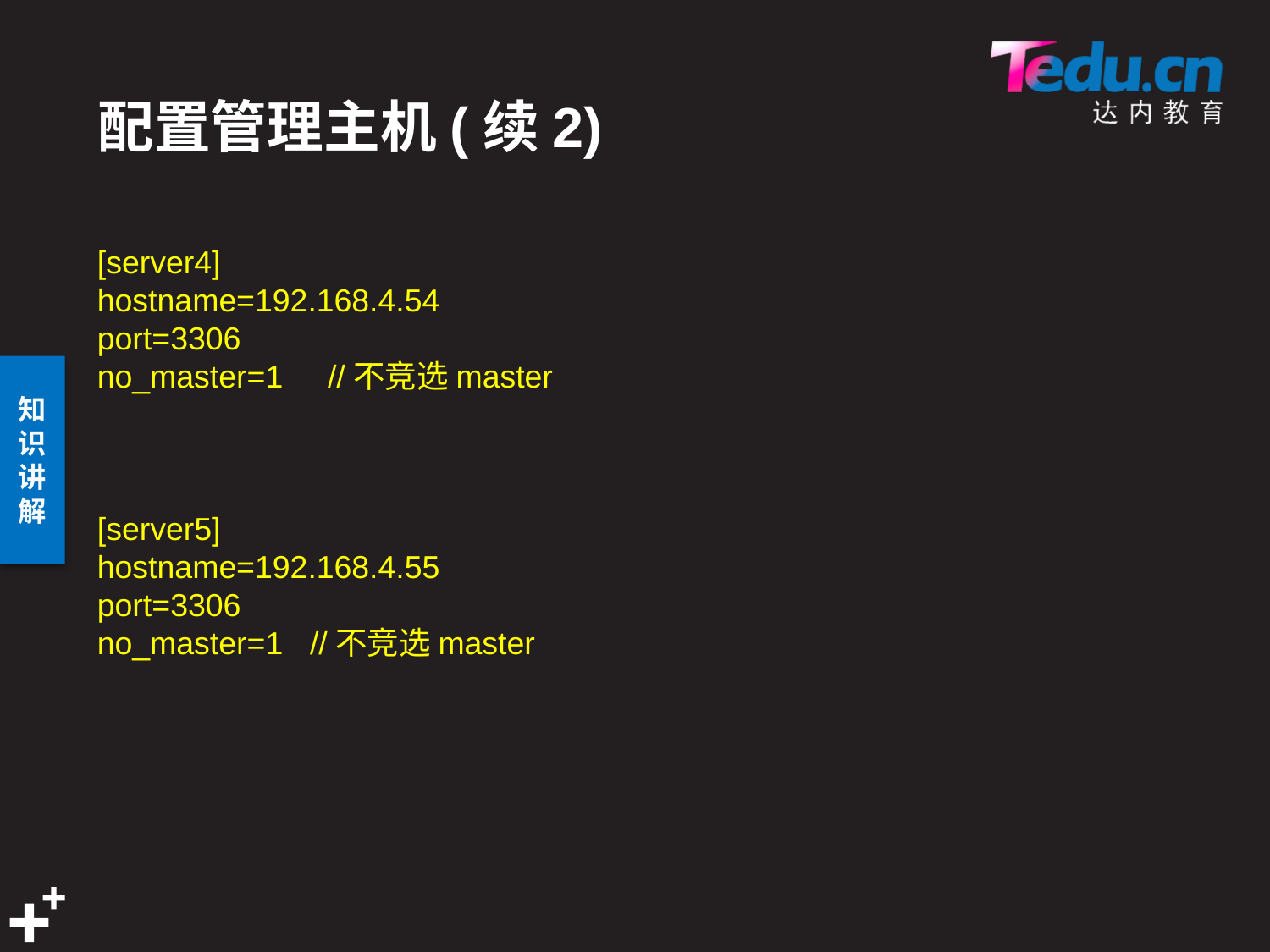

# 配置管理主机(续2)
[server4]
hostname=192.168.4.54
port=3306
no_master=1     //不竞选master

[server5]
hostname=192.168.4.55
port=3306
no_master=1   //不竞选master